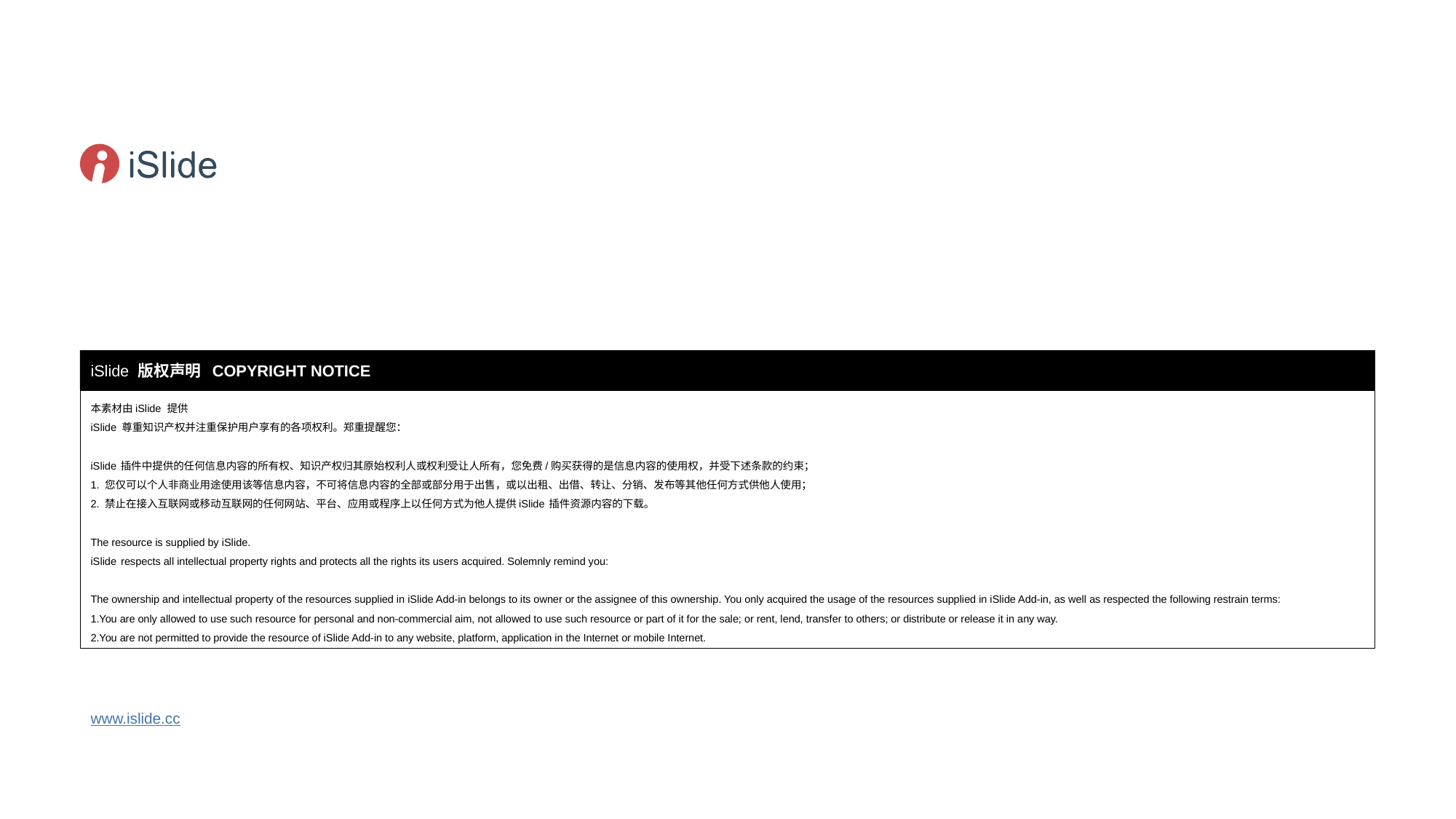

iSlide  版权声明  COPYRIGHT NOTICE
本素材由iSlide  提供
iSlide 尊重知识产权并注重保护用户享有的各项权利。郑重提醒您：

iSlide 插件中提供的任何信息内容的所有权、知识产权归其原始权利人或权利受让人所有，您免费/购买获得的是信息内容的使用权，并受下述条款的约束；
1. 您仅可以个人非商业用途使用该等信息内容，不可将信息内容的全部或部分用于出售，或以出租、出借、转让、分销、发布等其他任何方式供他人使用；
2. 禁止在接入互联网或移动互联网的任何网站、平台、应用或程序上以任何方式为他人提供iSlide 插件资源内容的下载。

The resource is supplied by iSlide.
iSlide  respects all intellectual property rights and protects all the rights its users acquired. Solemnly remind you:

The ownership and intellectual property of the resources supplied in iSlide Add-in belongs to its owner or the assignee of this ownership. You only acquired the usage of the resources supplied in iSlide Add-in, as well as respected the following restrain terms:
1.You are only allowed to use such resource for personal and non-commercial aim, not allowed to use such resource or part of it for the sale; or rent, lend, transfer to others; or distribute or release it in any way.
2.You are not permitted to provide the resource of iSlide Add-in to any website, platform, application in the Internet or mobile Internet.
www.islide.cc